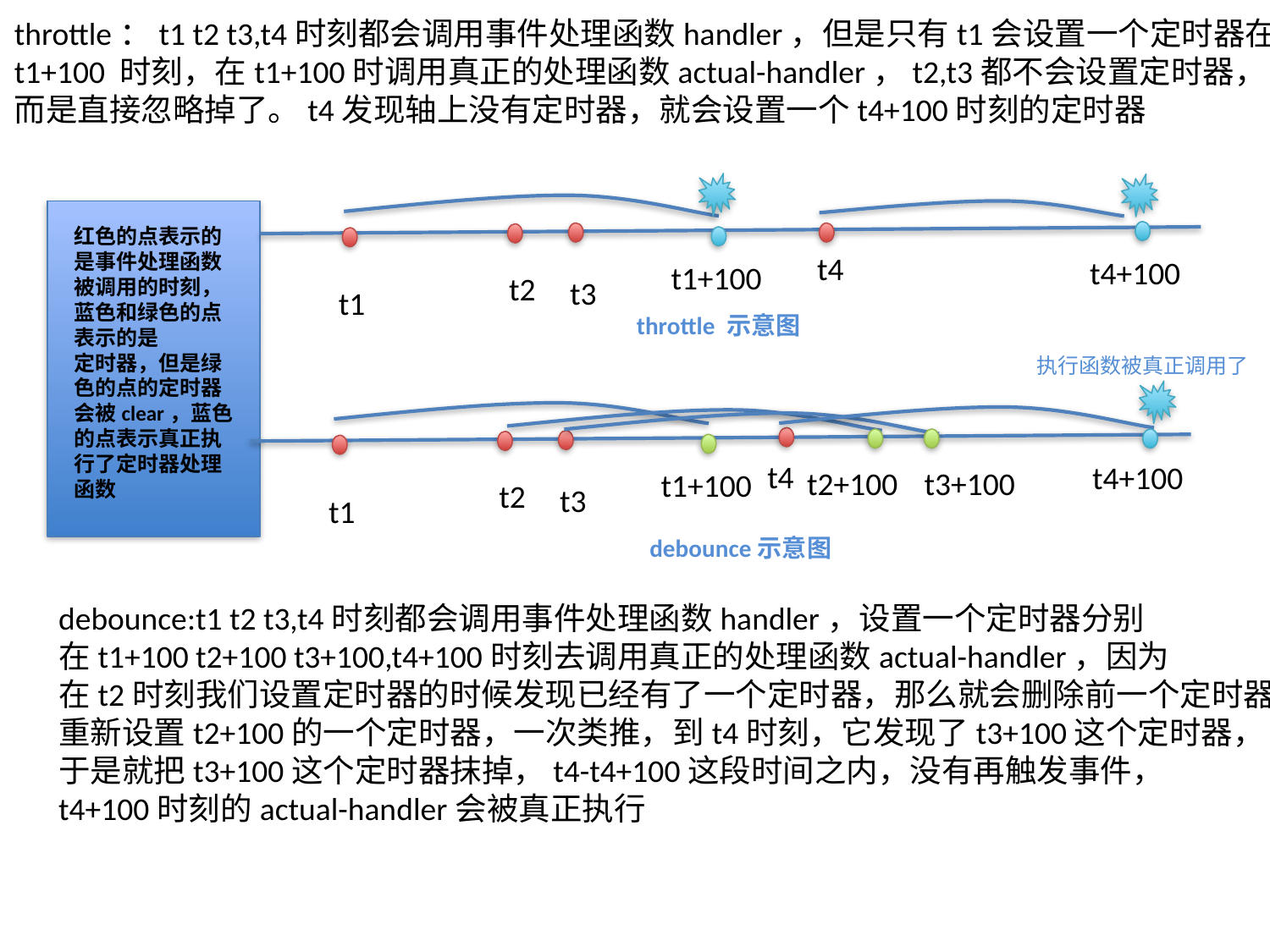

throttle：t1 t2 t3,t4时刻都会调用事件处理函数handler，但是只有t1会设置一个定时器在
t1+100 时刻，在t1+100时调用真正的处理函数actual-handler，t2,t3都不会设置定时器，
而是直接忽略掉了。t4发现轴上没有定时器，就会设置一个t4+100时刻的定时器

t4
t4+100
t1+100
t2
t3
t1

红色的点表示的是事件处理函数被调用的时刻，蓝色和绿色的点表示的是
定时器，但是绿色的点的定时器会被clear，蓝色的点表示真正执行了定时器处理函数
throttle 示意图
执行函数被真正调用了

t4
t4+100
t2+100
t3+100
t1+100
t2
t3
t1
debounce示意图
debounce:t1 t2 t3,t4时刻都会调用事件处理函数handler，设置一个定时器分别
在t1+100 t2+100 t3+100,t4+100时刻去调用真正的处理函数actual-handler，因为
在t2时刻我们设置定时器的时候发现已经有了一个定时器，那么就会删除前一个定时器，
重新设置t2+100的一个定时器，一次类推，到t4时刻，它发现了t3+100这个定时器，
于是就把t3+100这个定时器抹掉，t4-t4+100这段时间之内，没有再触发事件，
t4+100时刻的actual-handler会被真正执行